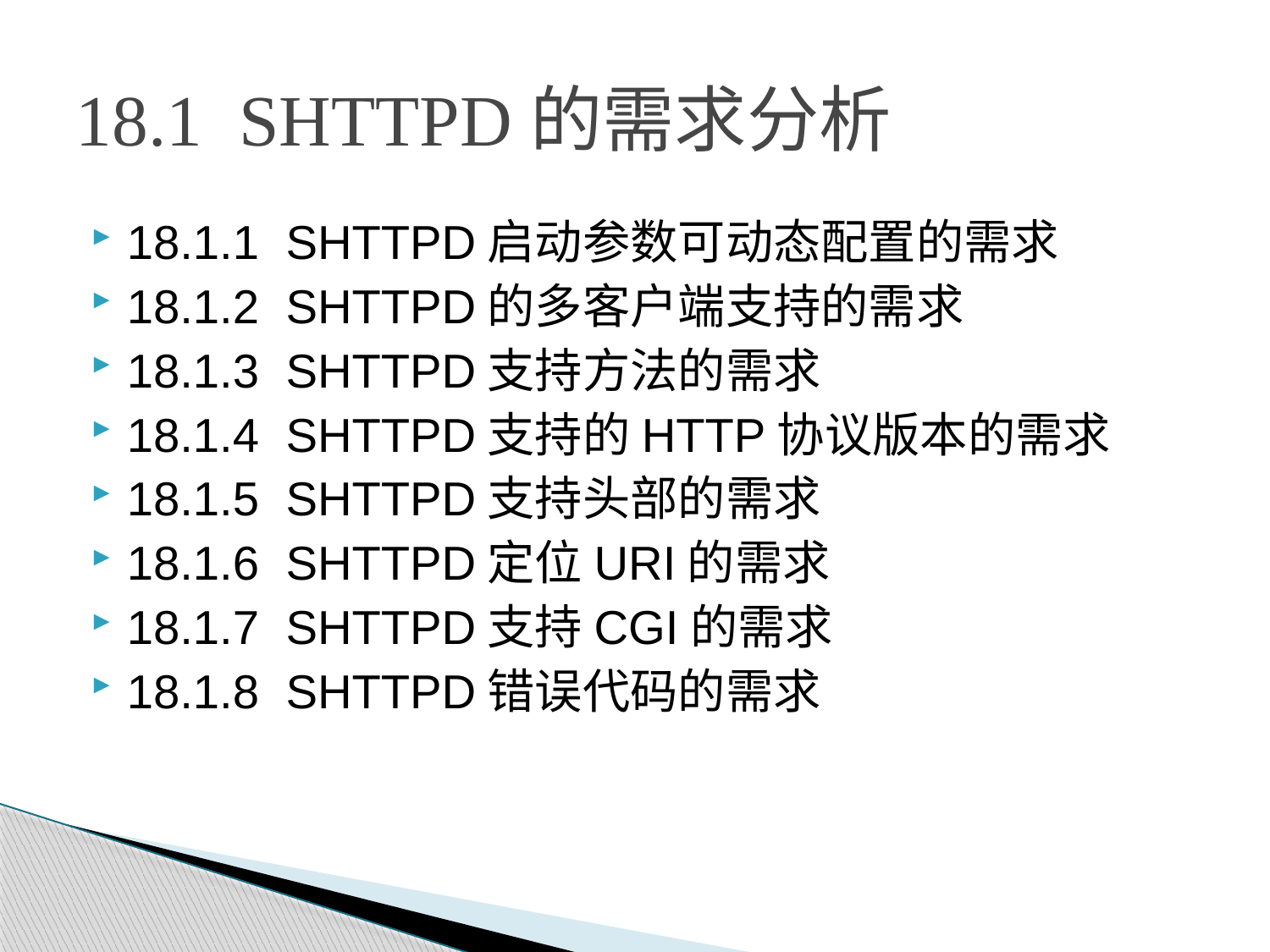

# 18.1  SHTTPD的需求分析
18.1.1  SHTTPD启动参数可动态配置的需求
18.1.2  SHTTPD的多客户端支持的需求
18.1.3  SHTTPD支持方法的需求
18.1.4  SHTTPD支持的HTTP协议版本的需求
18.1.5  SHTTPD支持头部的需求
18.1.6  SHTTPD定位URI的需求
18.1.7  SHTTPD支持CGI的需求
18.1.8  SHTTPD错误代码的需求